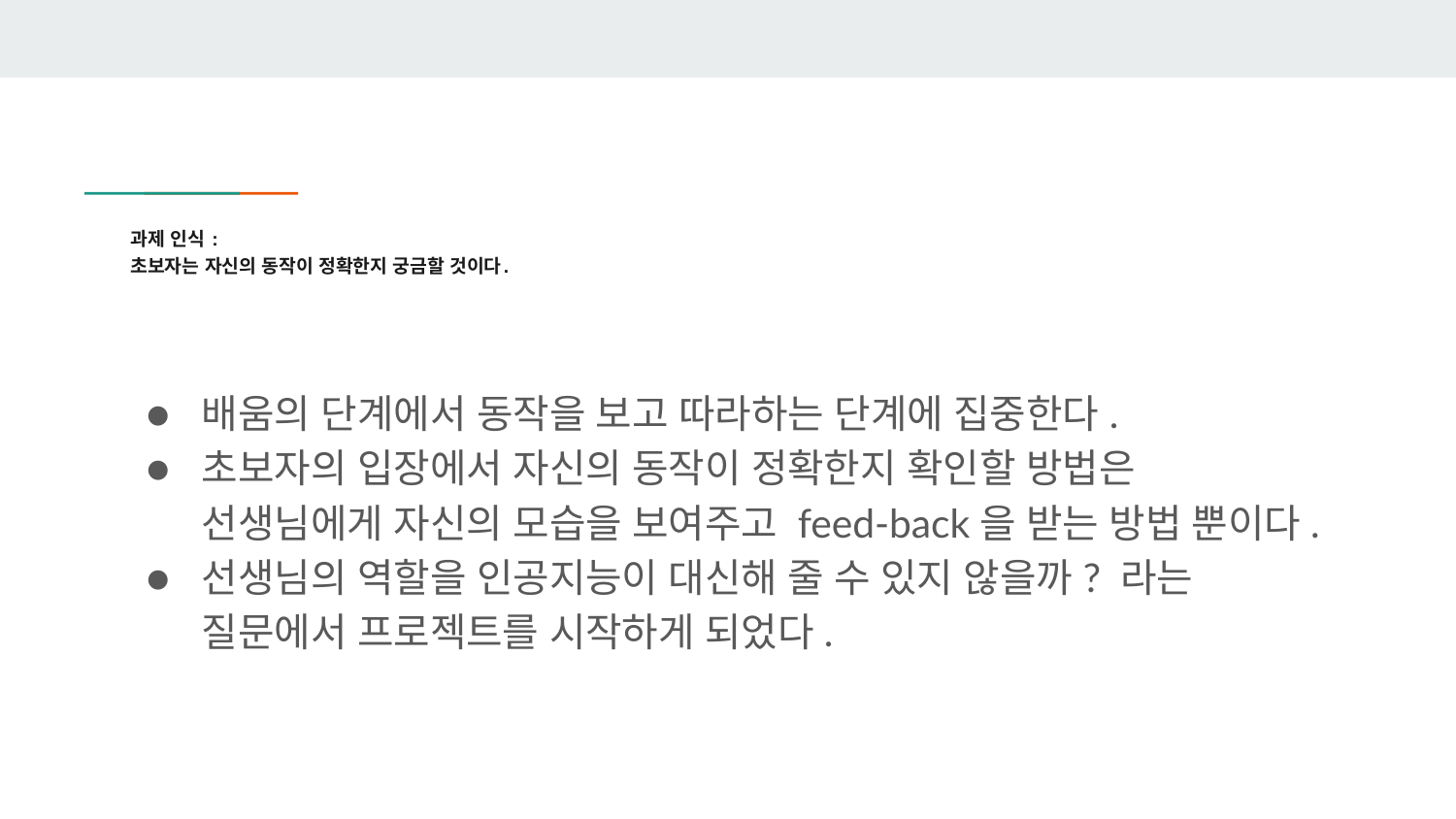

# 과제 인식 :
초보자는 자신의 동작이 정확한지 궁금할 것이다.
배움의 단계에서 동작을 보고 따라하는 단계에 집중한다.
초보자의 입장에서 자신의 동작이 정확한지 확인할 방법은 선생님에게 자신의 모습을 보여주고 feed-back을 받는 방법 뿐이다.
선생님의 역할을 인공지능이 대신해 줄 수 있지 않을까? 라는 질문에서 프로젝트를 시작하게 되었다.